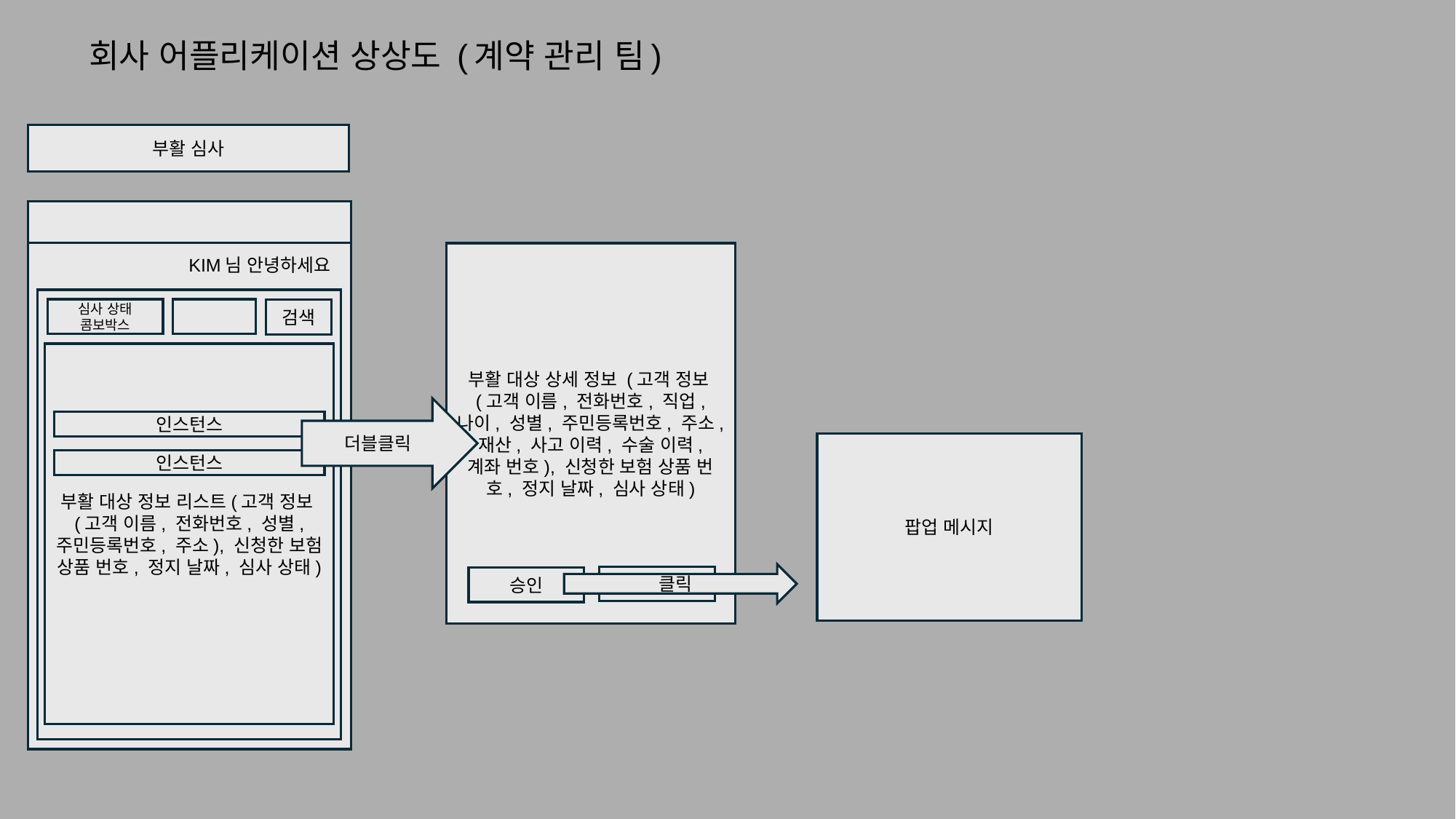

# 회사 어플리케이션 상상도 (계약 관리 팀)
부활 심사

부활 대상 상세 정보 (고객 정보(고객 이름, 전화번호, 직업, 나이, 성별, 주민등록번호, 주소, 재산, 사고 이력, 수술 이력, 계좌 번호), 신청한 보험 상품 번호, 정지 날짜, 심사 상태)
KIM님 안녕하세요

심사 상태
콤보박스

검색
부활 대상 정보 리스트(고객 정보(고객 이름, 전화번호, 성별, 주민등록번호, 주소), 신청한 보험 상품 번호, 정지 날짜, 심사 상태)
더블클릭
인스턴스
팝업 메시지
인스턴스
클릭
거절
승인